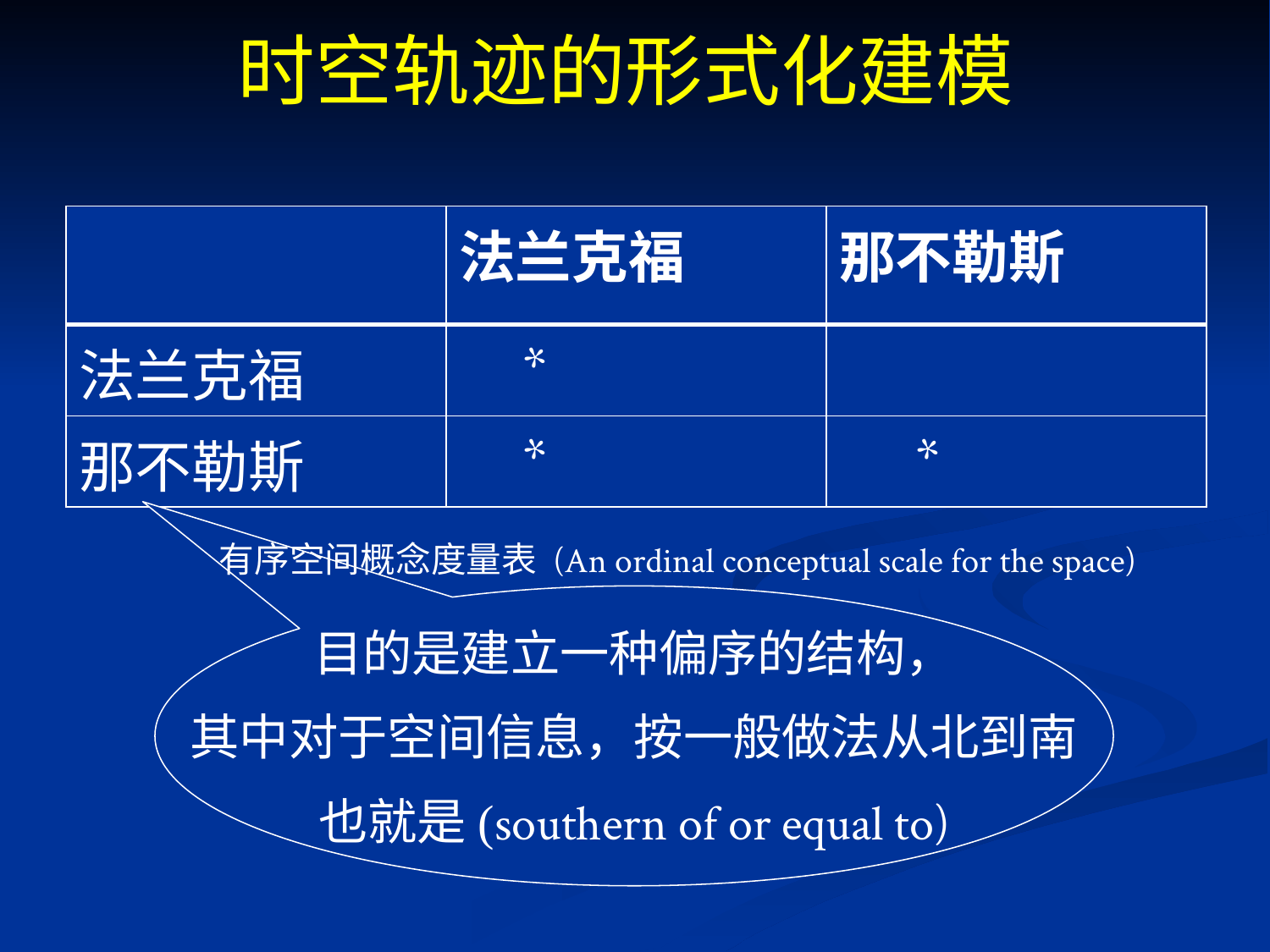

时空轨迹的形式化建模

|  | 法兰克福 | 那不勒斯 |
| --- | --- | --- |
| 法兰克福 | \* |  |
| 那不勒斯 | \* | \* |
有序空间概念度量表 (An ordinal conceptual scale for the space)
目的是建立一种偏序的结构，
其中对于空间信息，按一般做法从北到南
也就是(southern of or equal to)